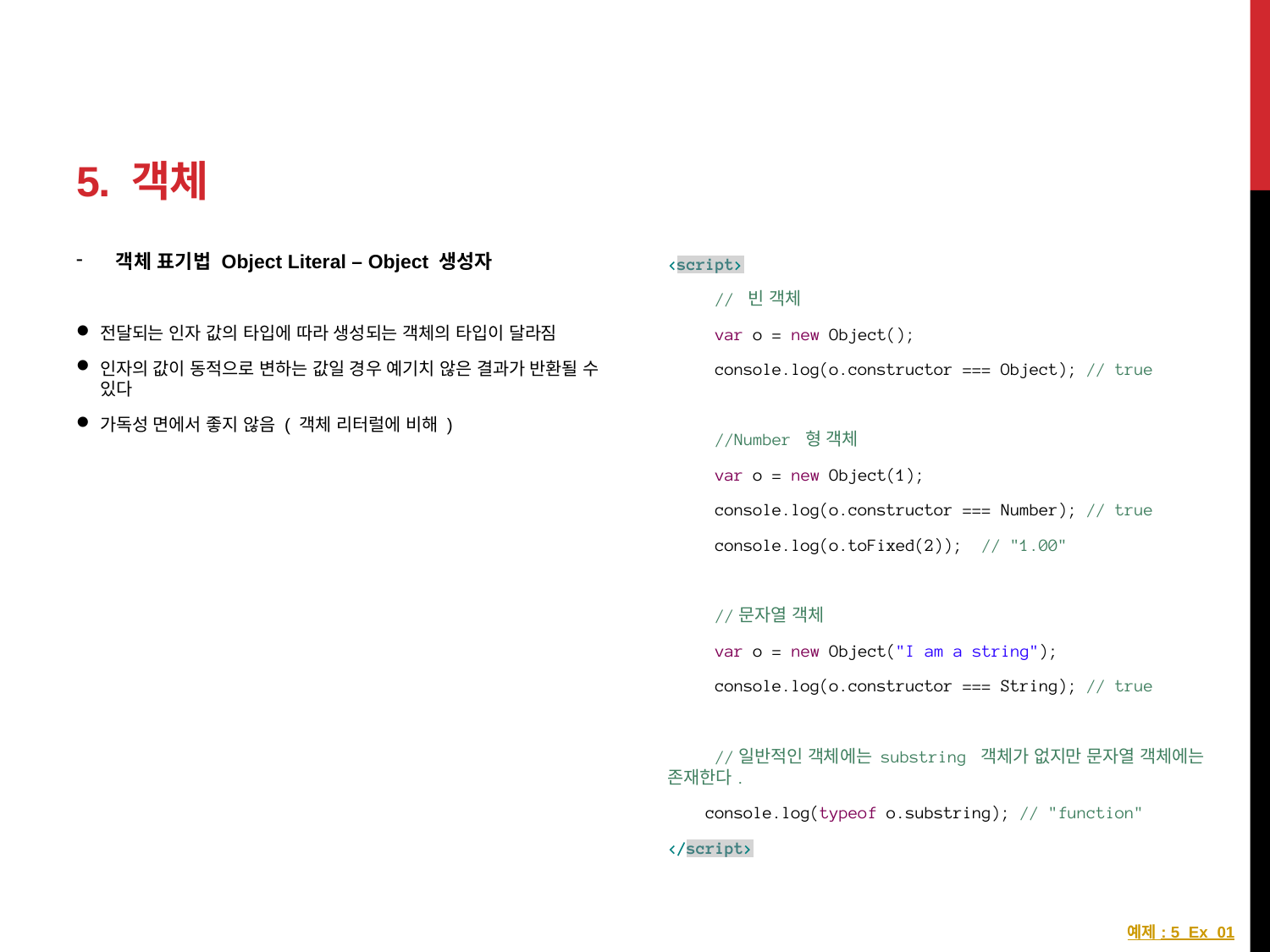

# 5. 객체
객체 표기법 Object Literal – Object 생성자

전달되는 인자 값의 타입에 따라 생성되는 객체의 타입이 달라짐
인자의 값이 동적으로 변하는 값일 경우 예기치 않은 결과가 반환될 수 있다
가독성 면에서 좋지 않음 ( 객체 리터럴에 비해 )
<script>
     // 빈 객체
     var o = new Object();
     console.log(o.constructor === Object); // true

     //Number 형 객체
     var o = new Object(1);
     console.log(o.constructor === Number); // true
     console.log(o.toFixed(2));  // "1.00"

     //문자열 객체
     var o = new Object("I am a string");
     console.log(o.constructor === String); // true

     //일반적인 객체에는 substring 객체가 없지만 문자열 객체에는 존재한다.
    console.log(typeof o.substring); // "function"
</script>
예제 : 5_Ex_01